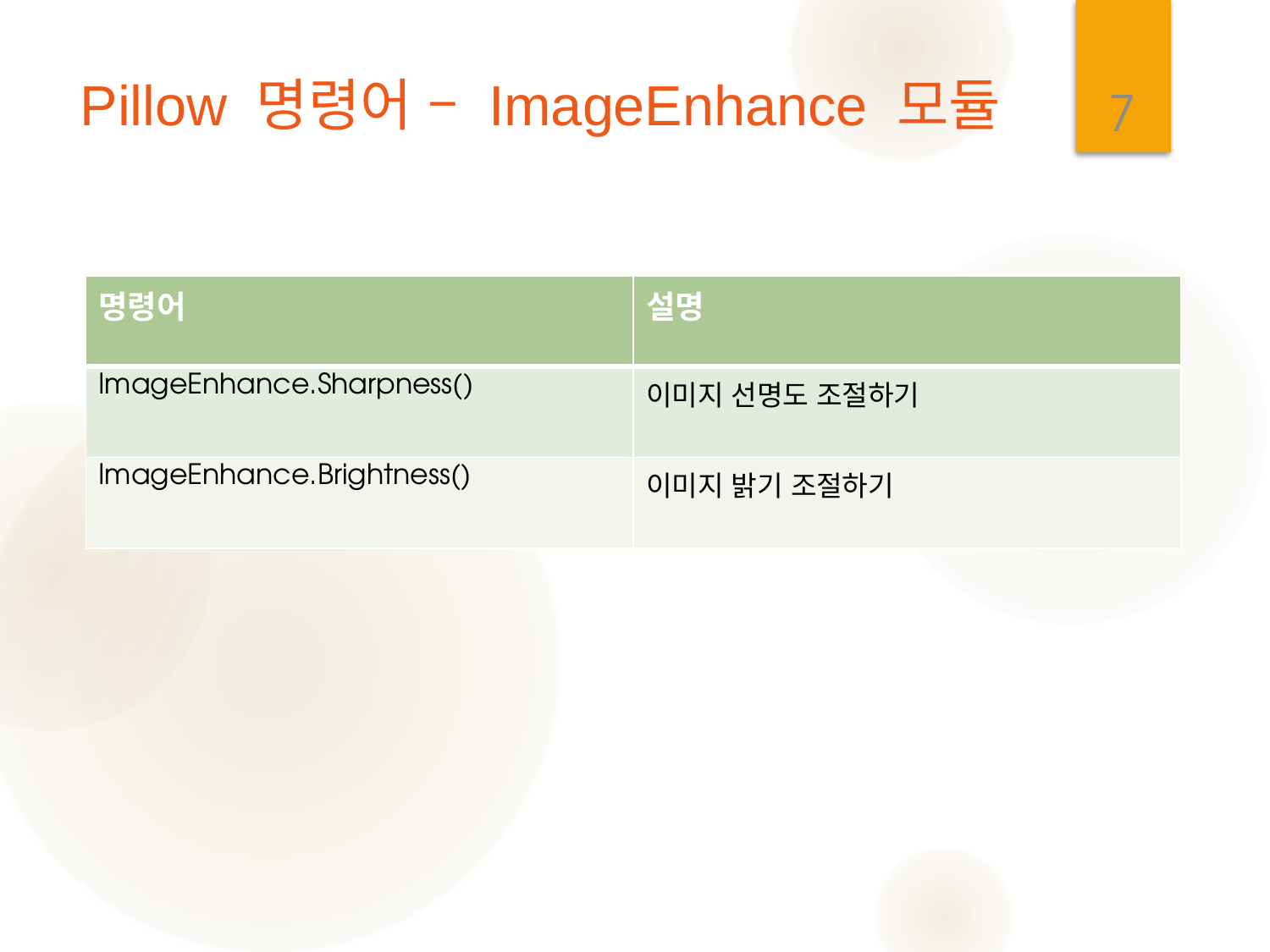

7
# Pillow 명령어 – ImageEnhance 모듈
| 명령어 | 설명 |
| --- | --- |
| ImageEnhance.Sharpness() | 이미지 선명도 조절하기 |
| ImageEnhance.Brightness() | 이미지 밝기 조절하기 |